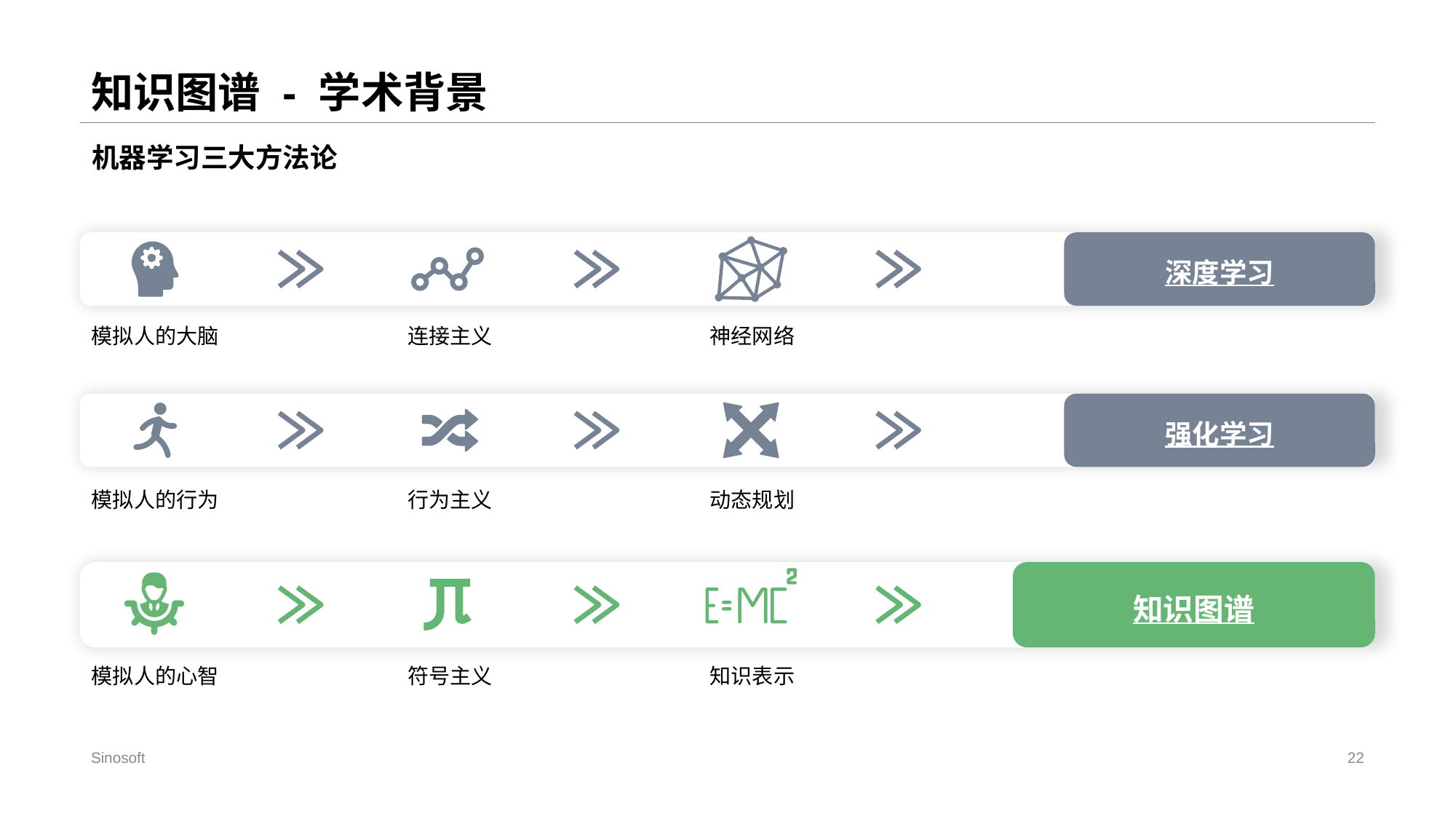

# 知识图谱 - 学术背景
机器学习三大方法论

深度学习

模拟人的大脑
连接主义
神经网络

强化学习

模拟人的行为
行为主义
动态规划

知识图谱

模拟人的心智
符号主义
知识表示
Sinosoft
22